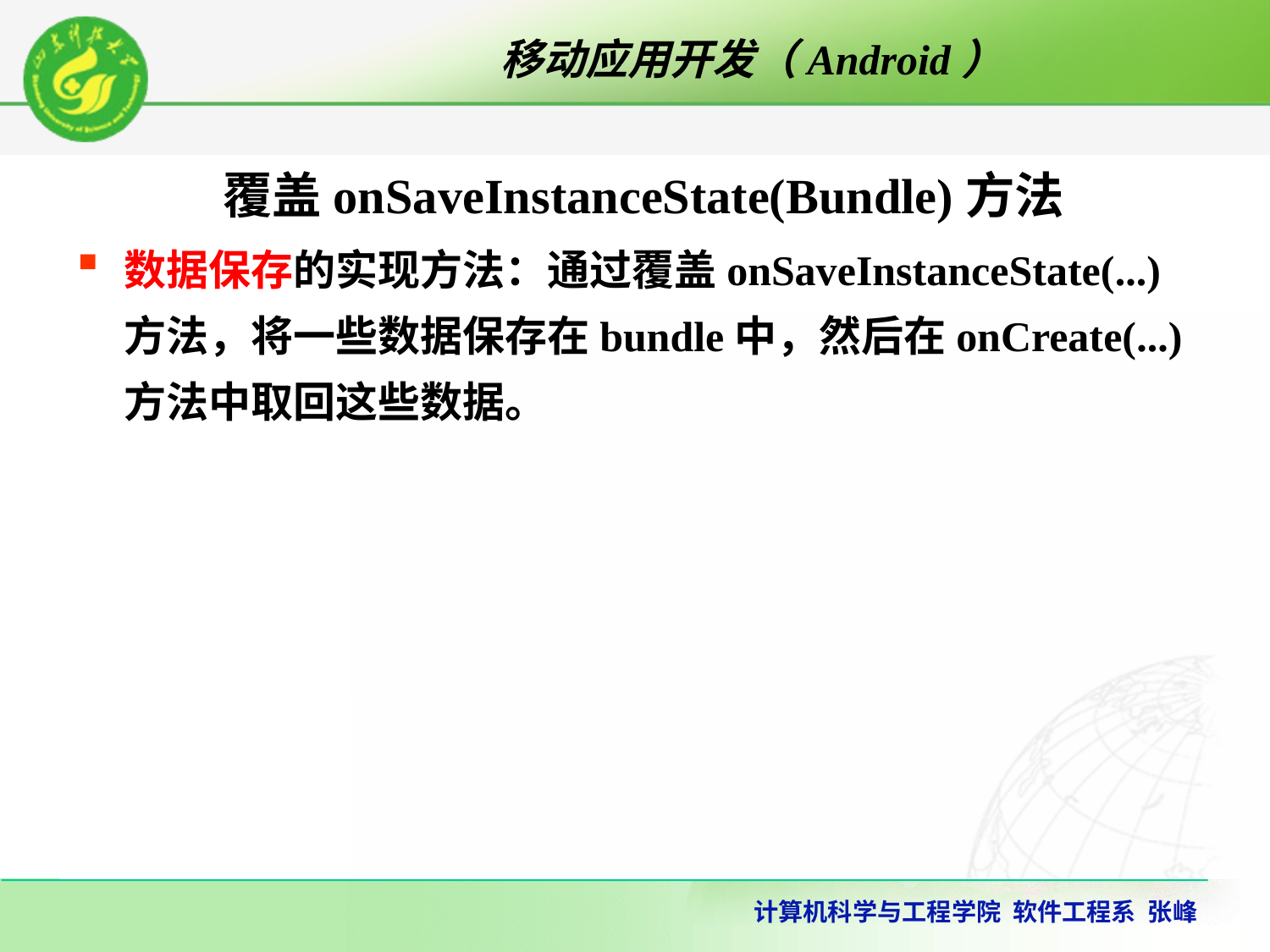

# 覆盖onSaveInstanceState(Bundle)方法
数据保存的实现方法：通过覆盖onSaveInstanceState(...)方法，将一些数据保存在bundle中，然后在onCreate(...)方法中取回这些数据。